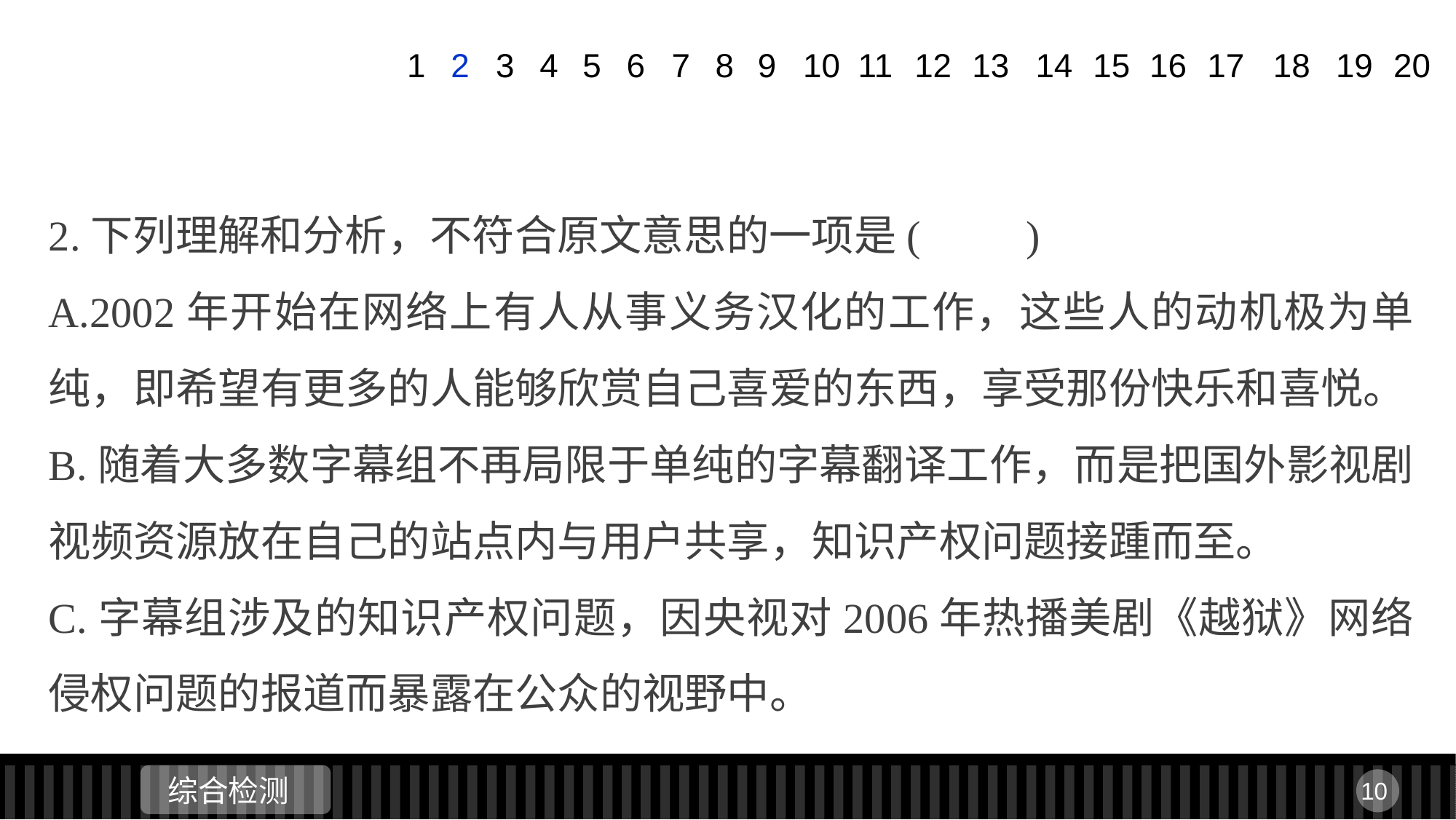

1
2
3
4
5
6
7
8
9
11
12
13
14
15
16
17
18
19
20
10
2.下列理解和分析，不符合原文意思的一项是(　　)
A.2002年开始在网络上有人从事义务汉化的工作，这些人的动机极为单纯，即希望有更多的人能够欣赏自己喜爱的东西，享受那份快乐和喜悦。
B.随着大多数字幕组不再局限于单纯的字幕翻译工作，而是把国外影视剧视频资源放在自己的站点内与用户共享，知识产权问题接踵而至。
C.字幕组涉及的知识产权问题，因央视对2006年热播美剧《越狱》网络侵权问题的报道而暴露在公众的视野中。